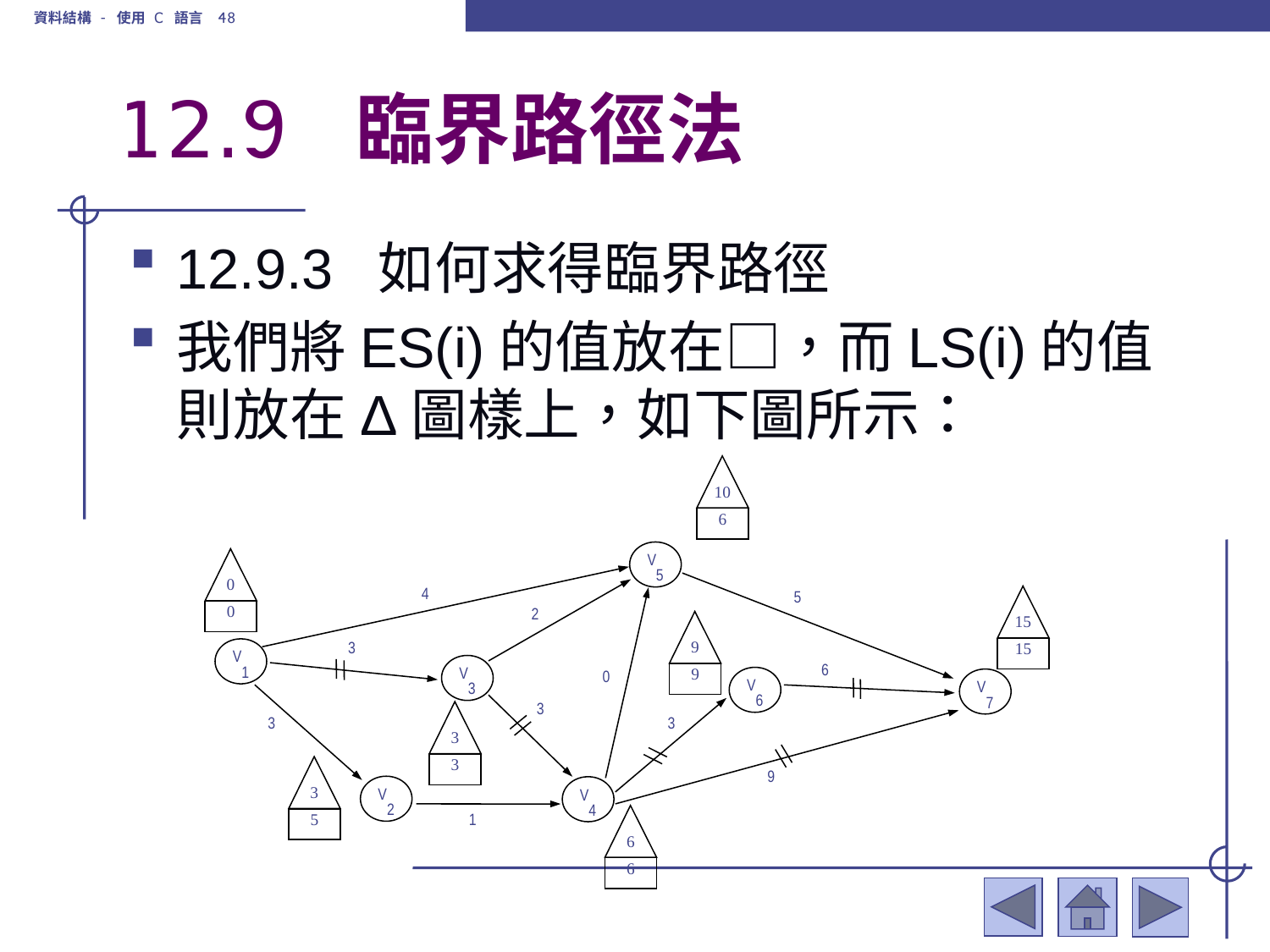

資料結構 - 使用 C 語言   48
# 12.9  臨界路徑法
12.9.3  如何求得臨界路徑
我們將ES(i)的值放在□，而LS(i)的值則放在Δ圖樣上，如下圖所示：

10
6
V5
0
0

4

5
15
15

2
9
9
3
V1
6
V3
0

V6
V7

3

3
3
3
3

3
5
9
V2
V4
1

6
6